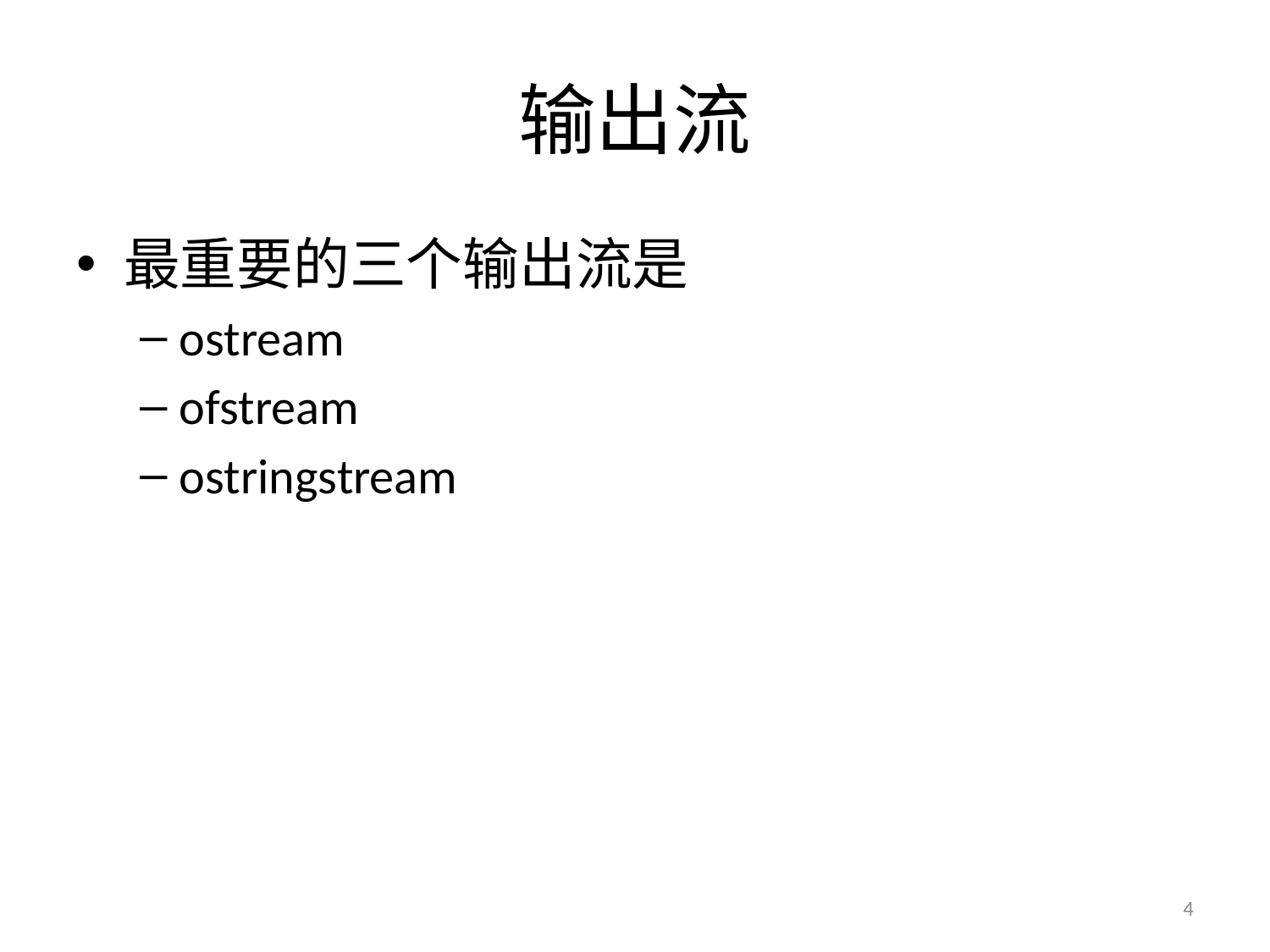

# 输出流
最重要的三个输出流是
ostream
ofstream
ostringstream
4